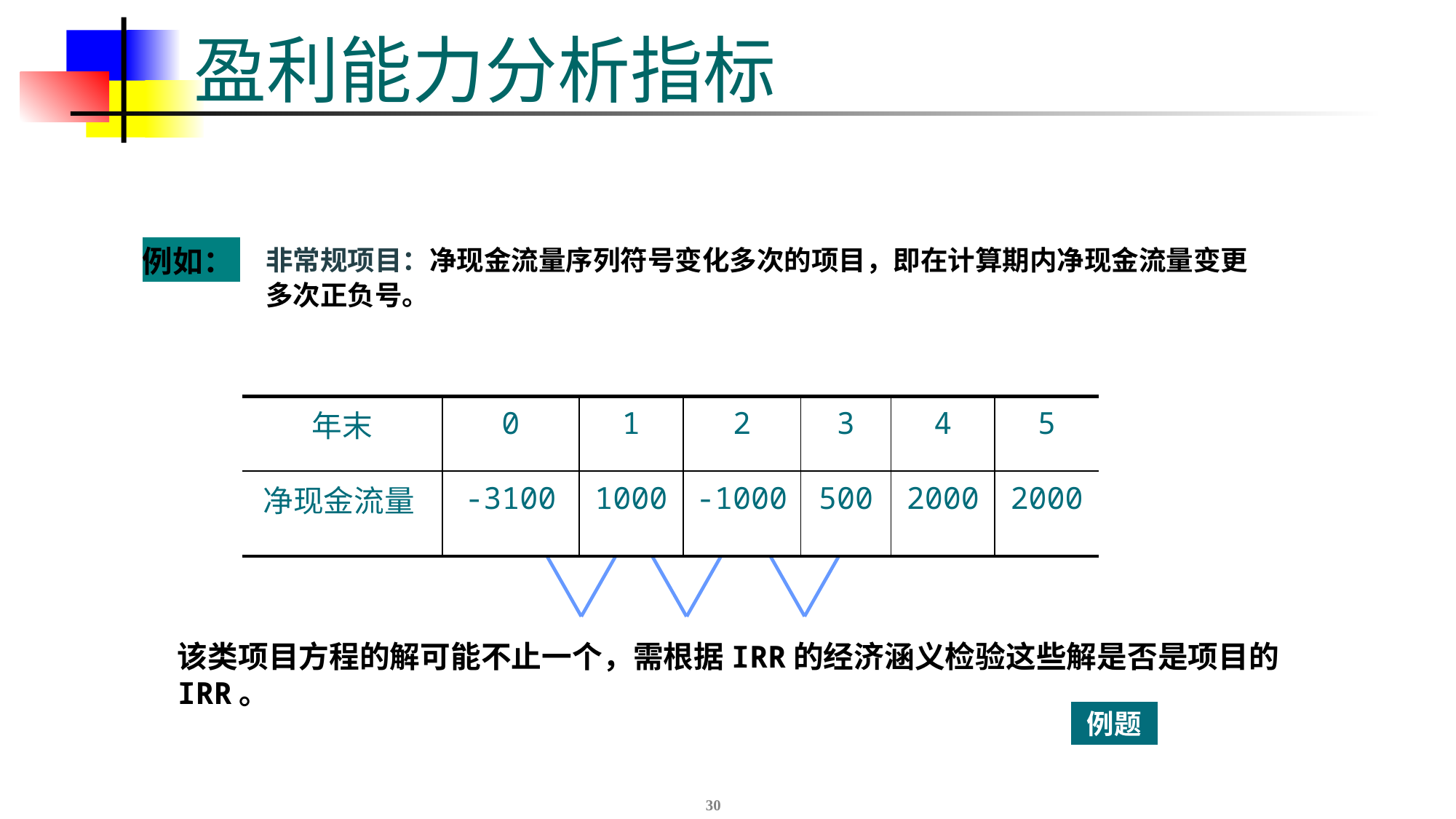

# 盈利能力分析指标

例如：
非常规项目：净现金流量序列符号变化多次的项目，即在计算期内净现金流量变更多次正负号。
| 年末 | 0 | 1 | 2 | 3 | 4 | 5 |
| --- | --- | --- | --- | --- | --- | --- |
| 净现金流量 | -3100 | 1000 | -1000 | 500 | 2000 | 2000 |

该类项目方程的解可能不止一个，需根据IRR的经济涵义检验这些解是否是项目的IRR。
例题
30